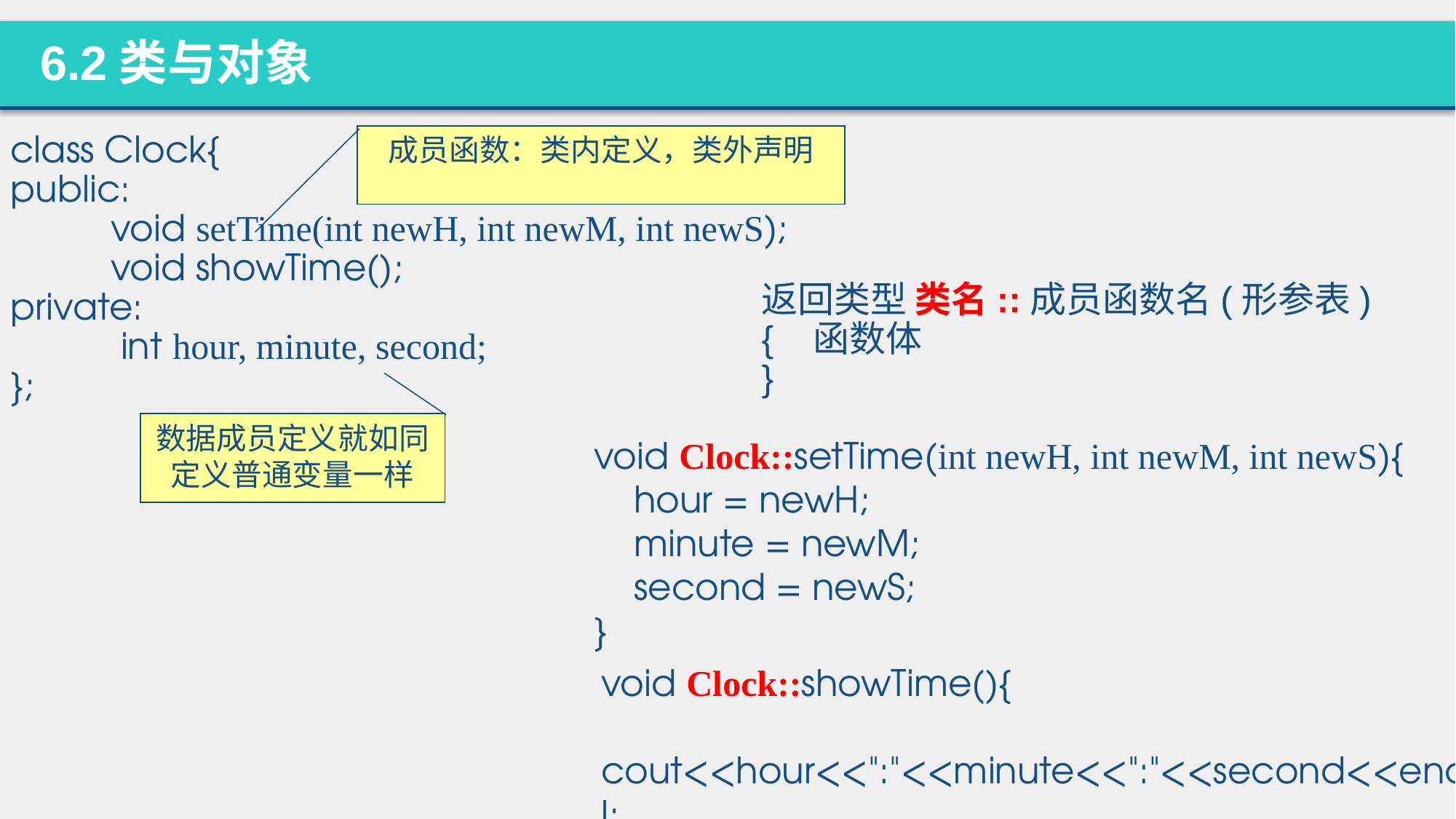

6.2类与对象
成员函数：类内定义，类外声明
class Clock{
public:
          void setTime(int newH, int newM, int newS);
          void showTime();
private:
           int hour, minute, second;
};
返回类型 类名::成员函数名(形参表)
{   函数体
}
数据成员定义就如同定义普通变量一样
void Clock::setTime(int newH, int newM, int newS){
    hour = newH;
    minute = newM;
    second = newS;
}
void Clock::showTime(){
  cout<<hour<<":"<<minute<<":"<<second<<endl;
}